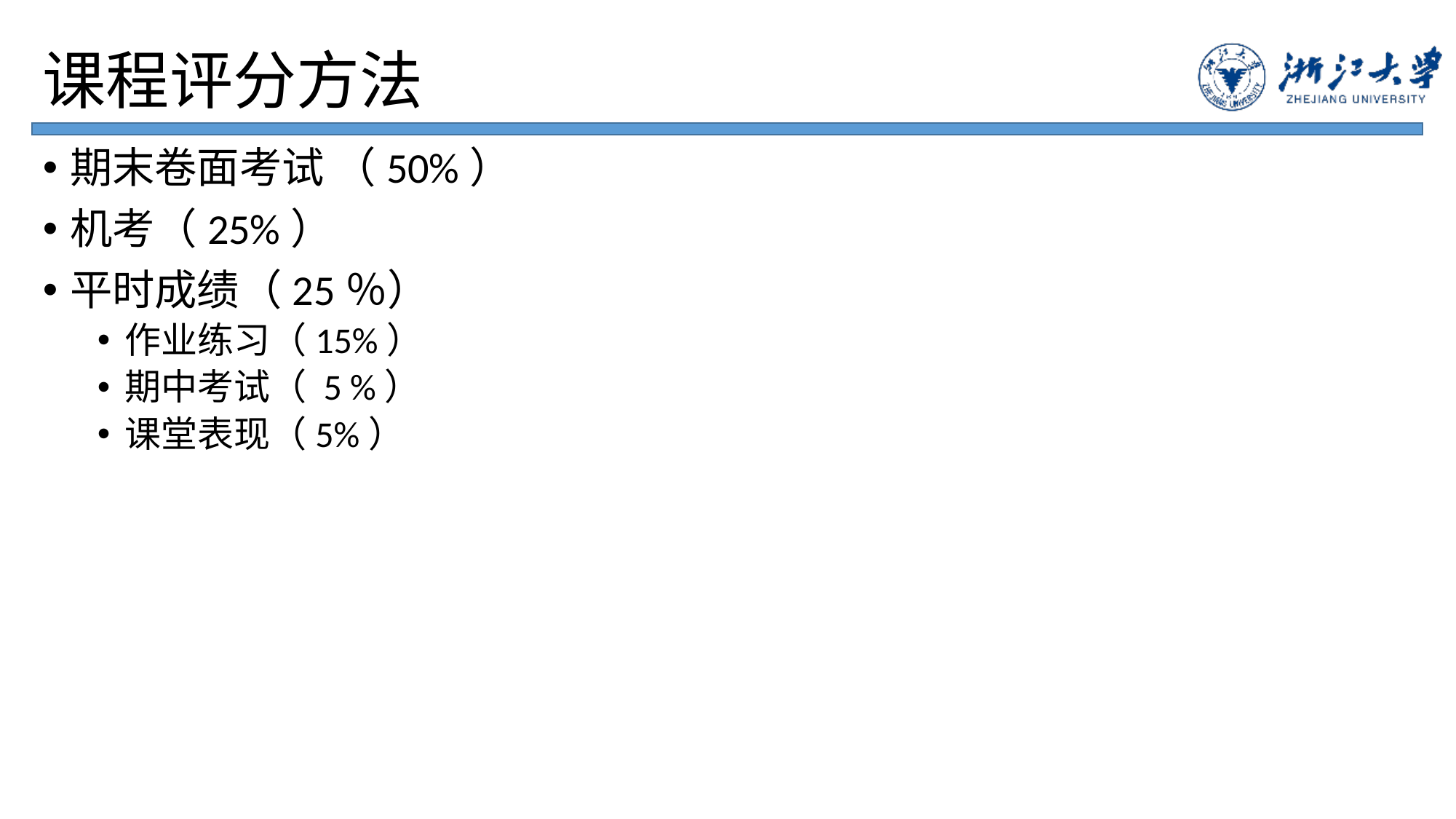

# 课程评分方法
期末卷面考试 （50%）
机考（25%）
平时成绩（25％）
作业练习（15%）
期中考试（ 5 %）
课堂表现（5%）